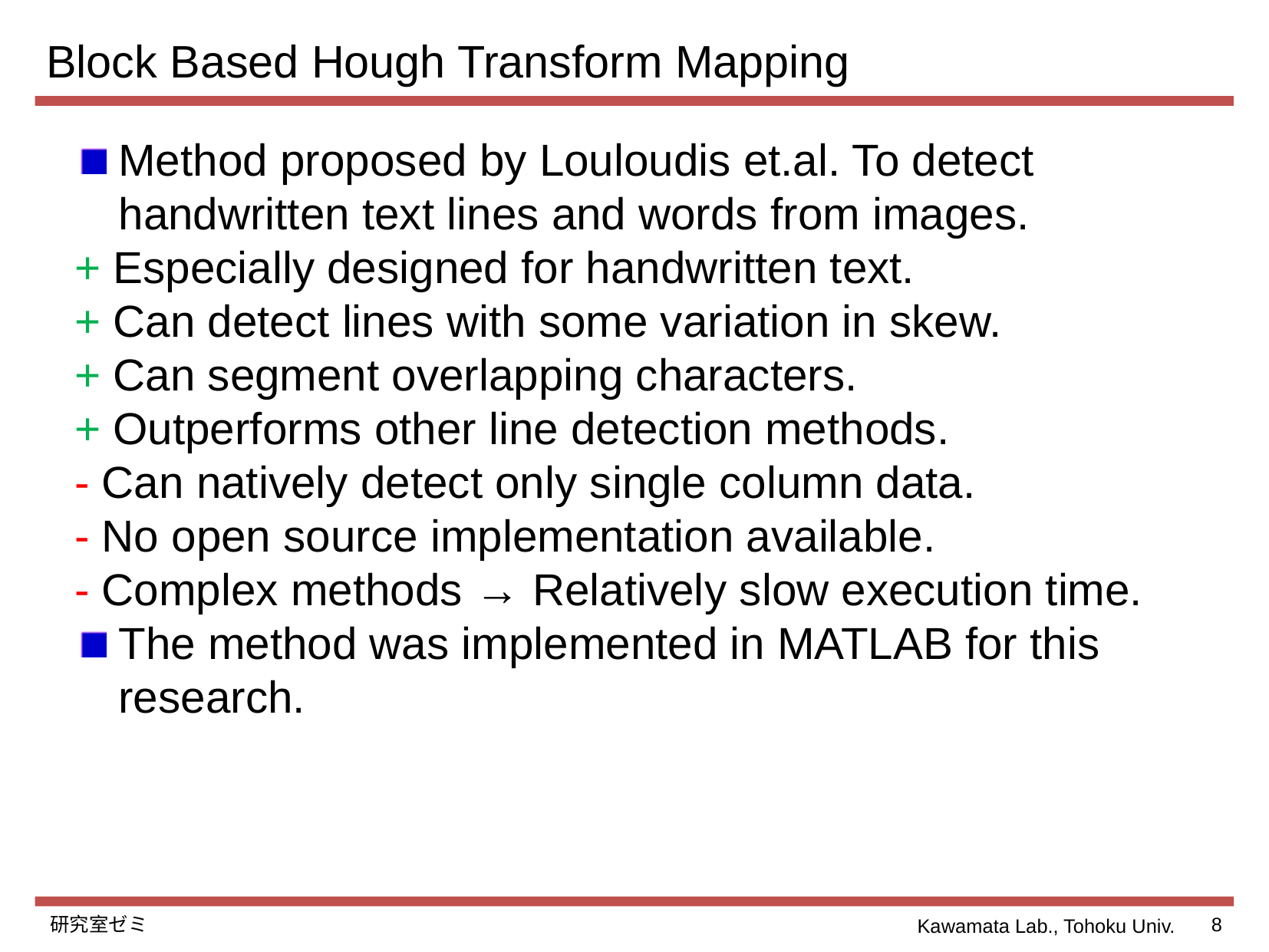

Block Based Hough Transform Mapping
Method proposed by Louloudis et.al. To detect handwritten text lines and words from images.
+ Especially designed for handwritten text.
+ Can detect lines with some variation in skew.
+ Can segment overlapping characters.
+ Outperforms other line detection methods.
- Can natively detect only single column data.
- No open source implementation available.
- Complex methods → Relatively slow execution time.
The method was implemented in MATLAB for this research.

研究室ゼミ
8